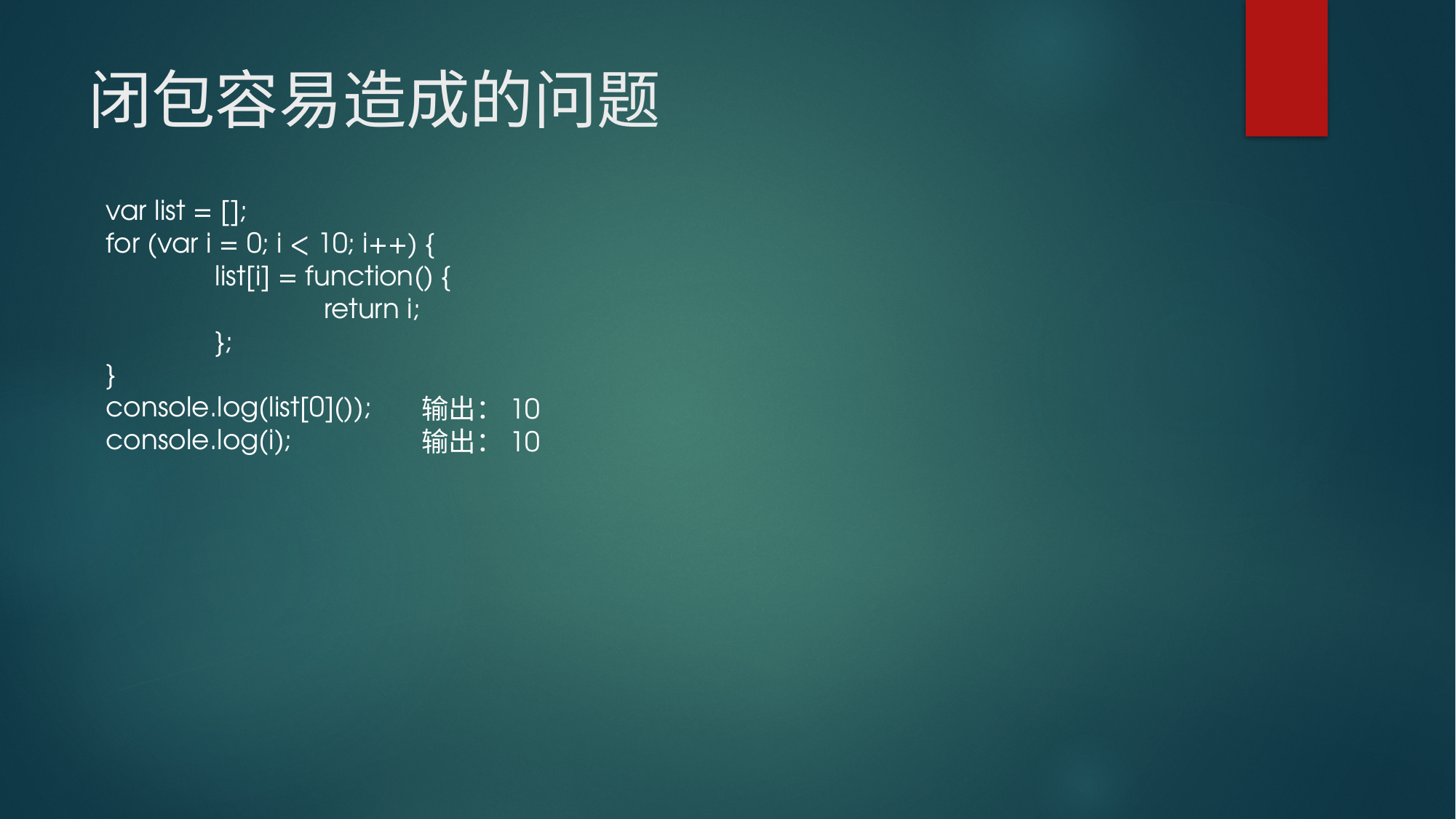

# 闭包容易造成的问题
var list = [];
for (var i = 0; i < 10; i++) {
	list[i] = function() {
		return i;
	};
}
console.log(list[0]());
console.log(i);

输出：10
输出：10